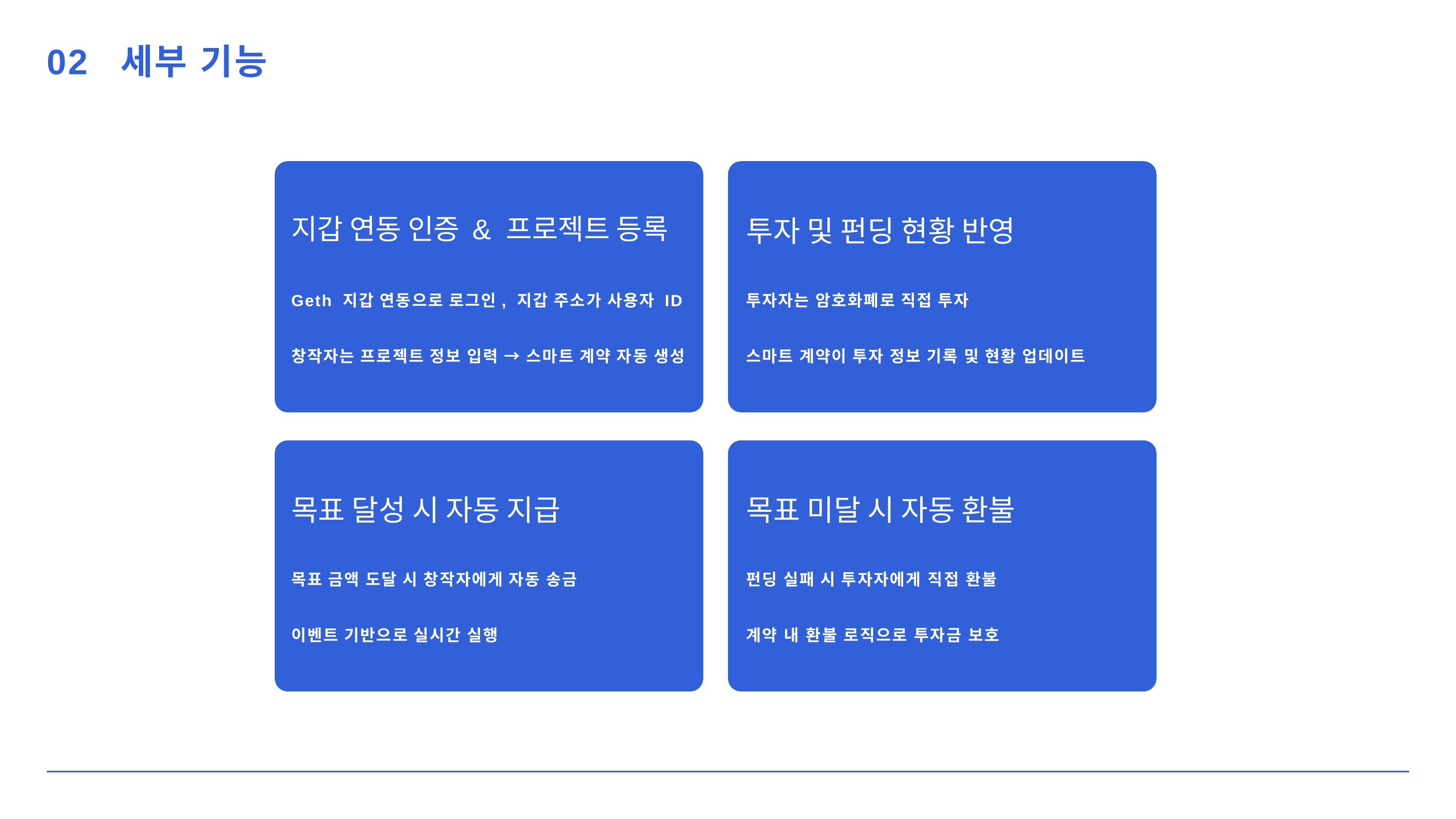

02  세부 기능

지갑 연동 인증 & 프로젝트 등록
투자 및 펀딩 현황 반영
Geth 지갑 연동으로 로그인, 지갑 주소가 사용자 ID

창작자는 프로젝트 정보 입력 → 스마트 계약 자동 생성
투자자는 암호화폐로 직접 투자

스마트 계약이 투자 정보 기록 및 현황 업데이트

목표 달성 시 자동 지급
목표 미달 시 자동 환불
목표 금액 도달 시 창작자에게 자동 송금

이벤트 기반으로 실시간 실행
펀딩 실패 시 투자자에게 직접 환불

계약 내 환불 로직으로 투자금 보호